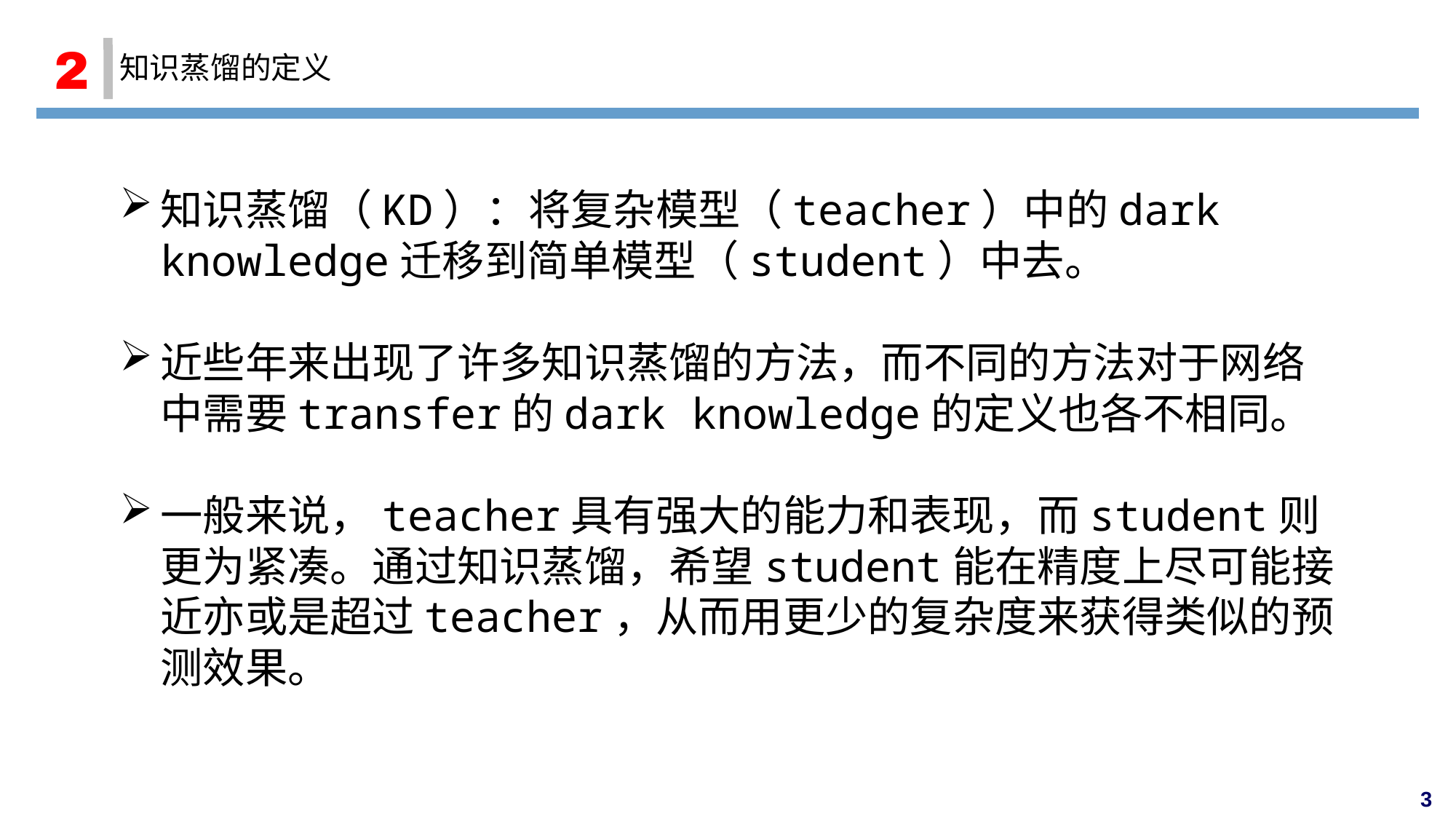

2

知识蒸馏的定义
知识蒸馏（KD）：将复杂模型（teacher）中的dark knowledge迁移到简单模型（student）中去。

近些年来出现了许多知识蒸馏的方法，而不同的方法对于网络中需要transfer的dark knowledge的定义也各不相同。

一般来说，teacher具有强大的能力和表现，而student则更为紧凑。通过知识蒸馏，希望student能在精度上尽可能接近亦或是超过teacher，从而用更少的复杂度来获得类似的预测效果。

3